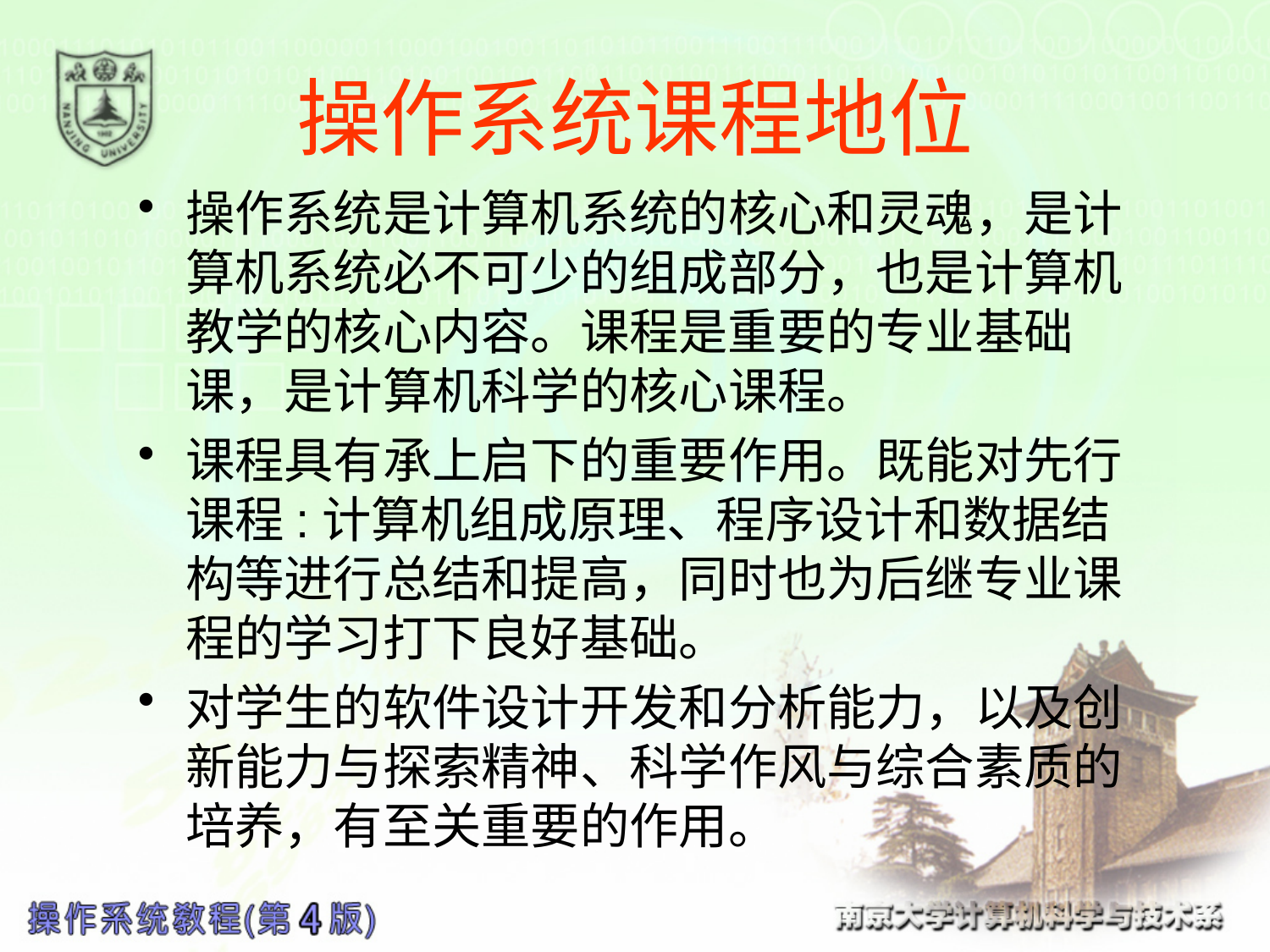

# 操作系统课程地位
操作系统是计算机系统的核心和灵魂，是计算机系统必不可少的组成部分，也是计算机教学的核心内容。课程是重要的专业基础课，是计算机科学的核心课程。
课程具有承上启下的重要作用。既能对先行课程:计算机组成原理、程序设计和数据结构等进行总结和提高，同时也为后继专业课程的学习打下良好基础。
对学生的软件设计开发和分析能力，以及创新能力与探索精神、科学作风与综合素质的培养，有至关重要的作用。